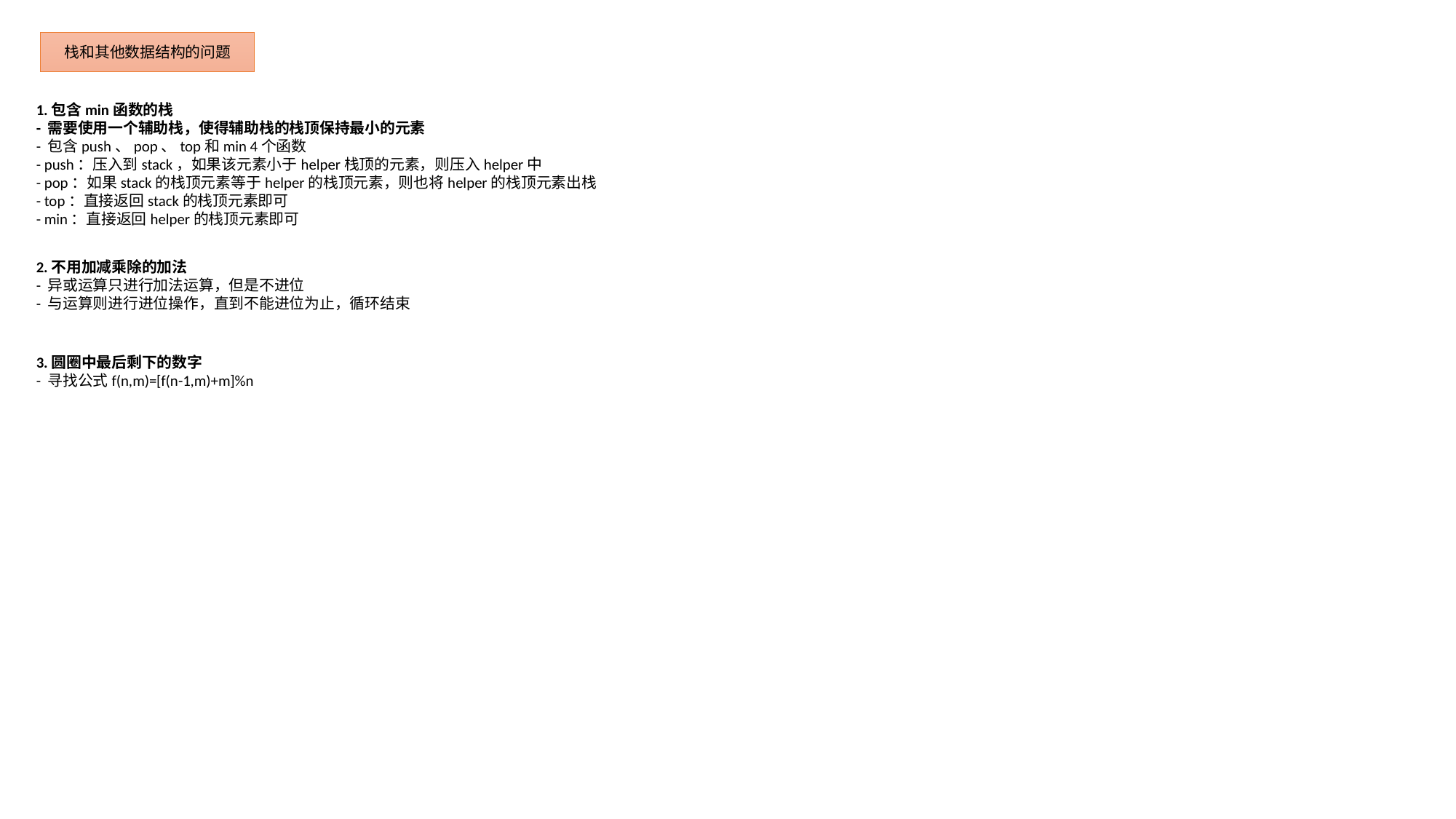

栈和其他数据结构的问题
1.包含min函数的栈
- 需要使用一个辅助栈，使得辅助栈的栈顶保持最小的元素
- 包含push、pop、top和min 4个函数
- push：压入到stack，如果该元素小于helper栈顶的元素，则压入helper中
- pop：如果stack的栈顶元素等于helper的栈顶元素，则也将helper的栈顶元素出栈
- top：直接返回stack的栈顶元素即可
- min：直接返回helper的栈顶元素即可
2.不用加减乘除的加法
- 异或运算只进行加法运算，但是不进位
- 与运算则进行进位操作，直到不能进位为止，循环结束
3.圆圈中最后剩下的数字
- 寻找公式f(n,m)=[f(n-1,m)+m]%n